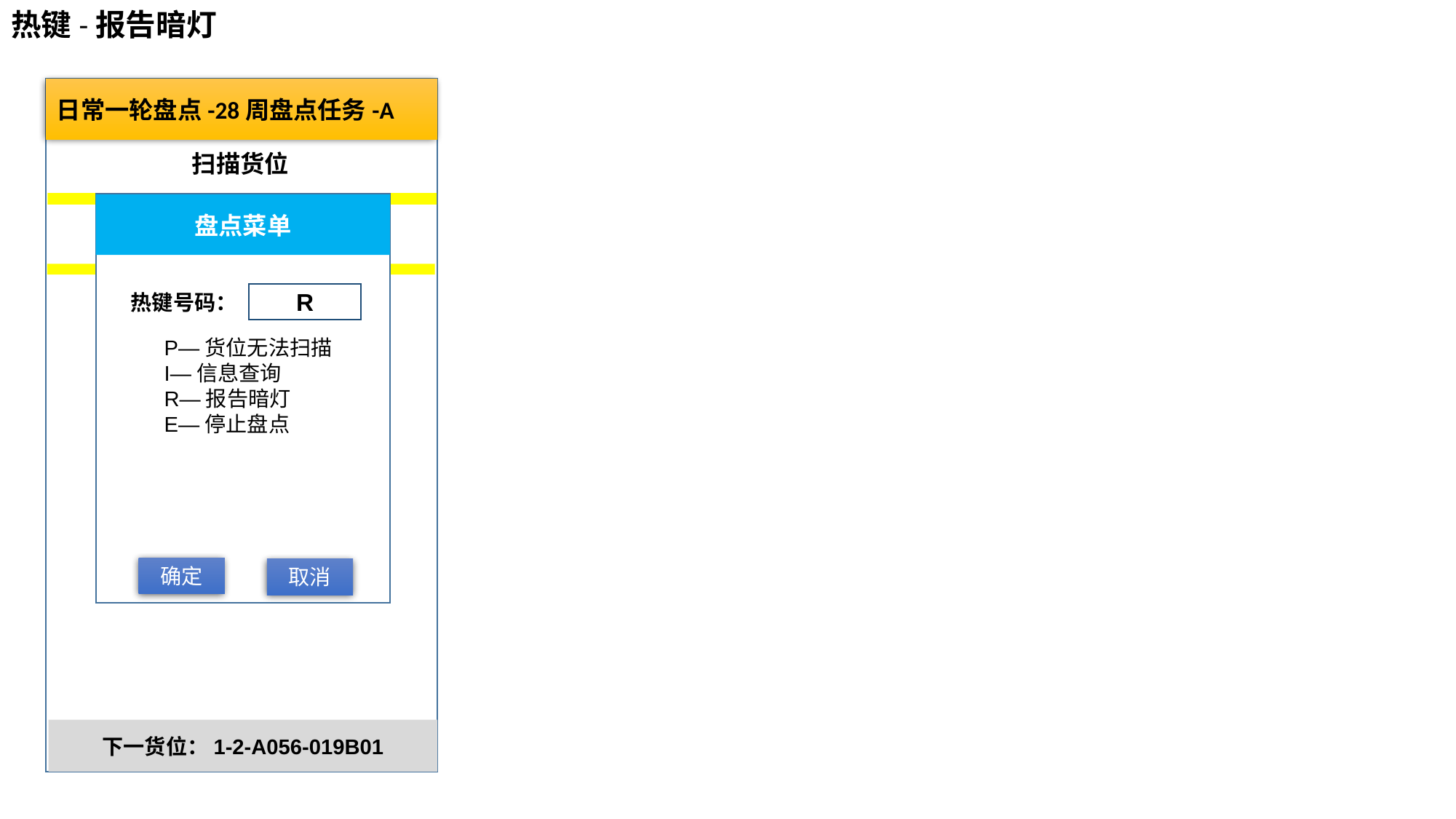

# 热键-报告暗灯

日常一轮盘点-28周盘点任务-A
扫描货位

盘点菜单
热键号码：
R
P—货位无法扫描
I—信息查询
R—报告暗灯
E—停止盘点
确定
取消
1-2-A056-019C01

下一货位：1-2-A056-019B01